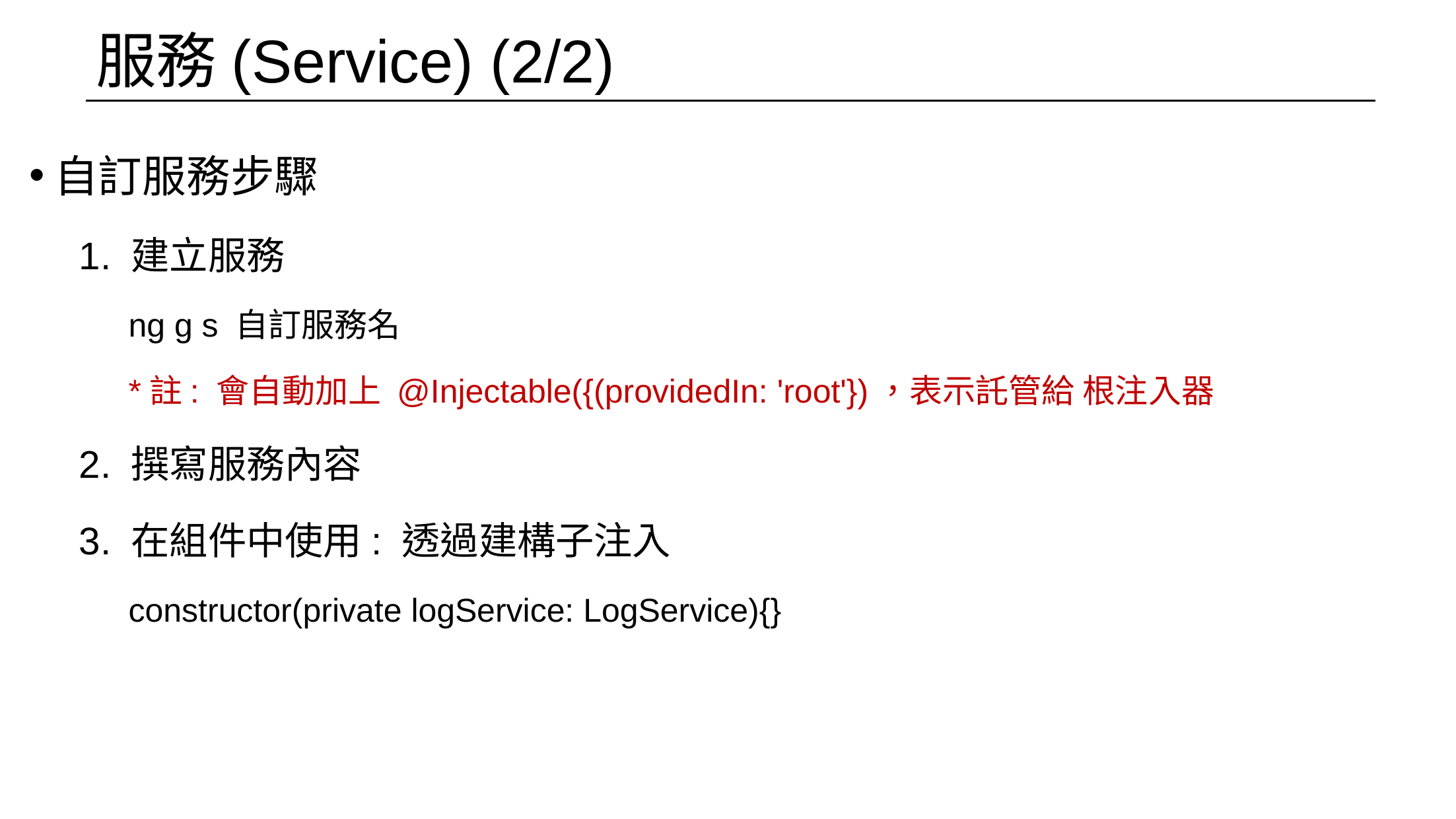

# 服務(Service) (2/2)
自訂服務步驟
1. 建立服務
ng g s 自訂服務名
*註: 會自動加上 @Injectable({(providedIn: 'root'})，表示託管給 根注入器
2. 撰寫服務內容
3. 在組件中使用: 透過建構子注入
constructor(private logService: LogService){}